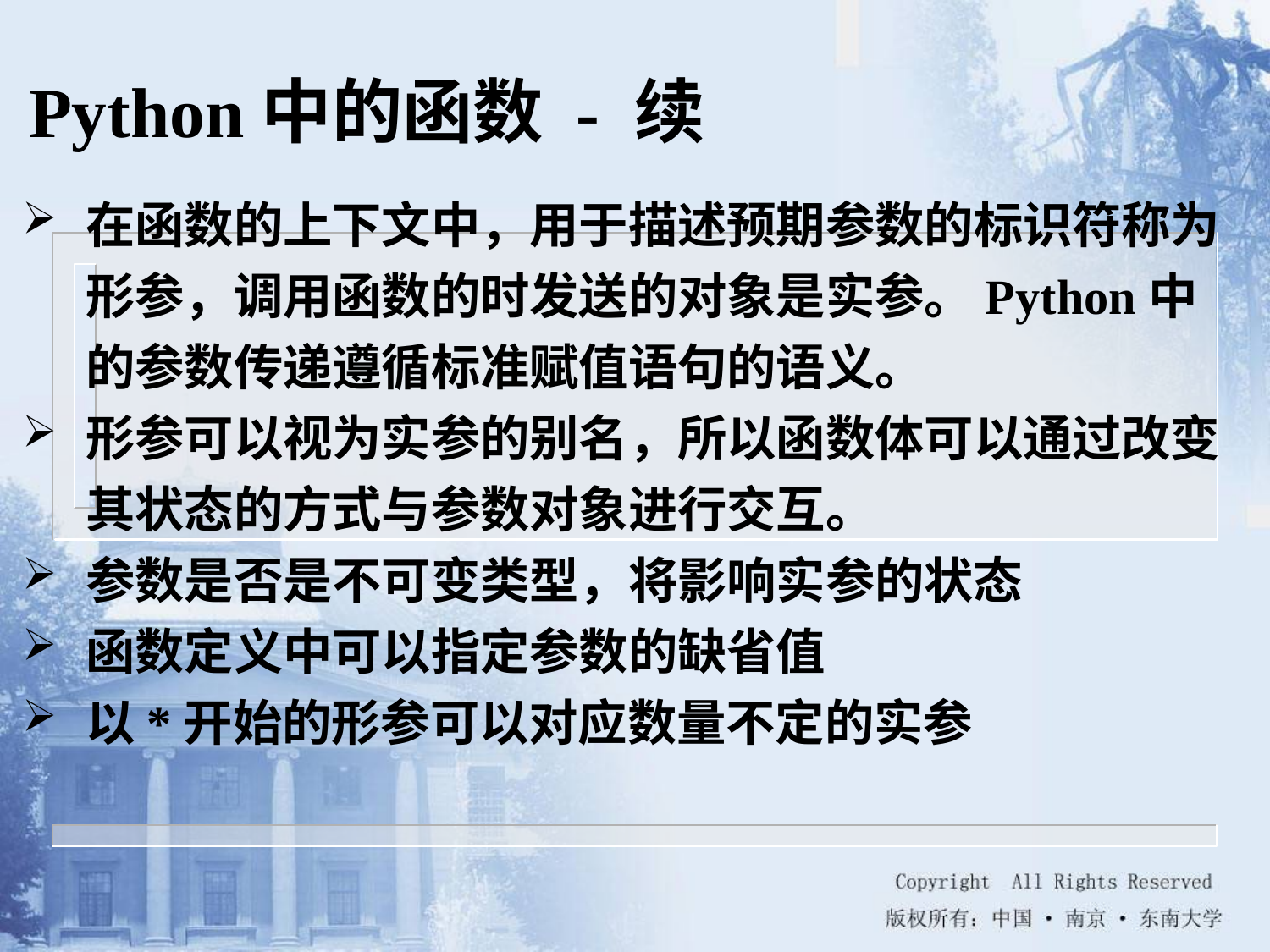

Python中的函数 - 续
在函数的上下文中，用于描述预期参数的标识符称为形参，调用函数的时发送的对象是实参。Python中的参数传递遵循标准赋值语句的语义。
形参可以视为实参的别名，所以函数体可以通过改变其状态的方式与参数对象进行交互。
参数是否是不可变类型，将影响实参的状态
函数定义中可以指定参数的缺省值
以*开始的形参可以对应数量不定的实参